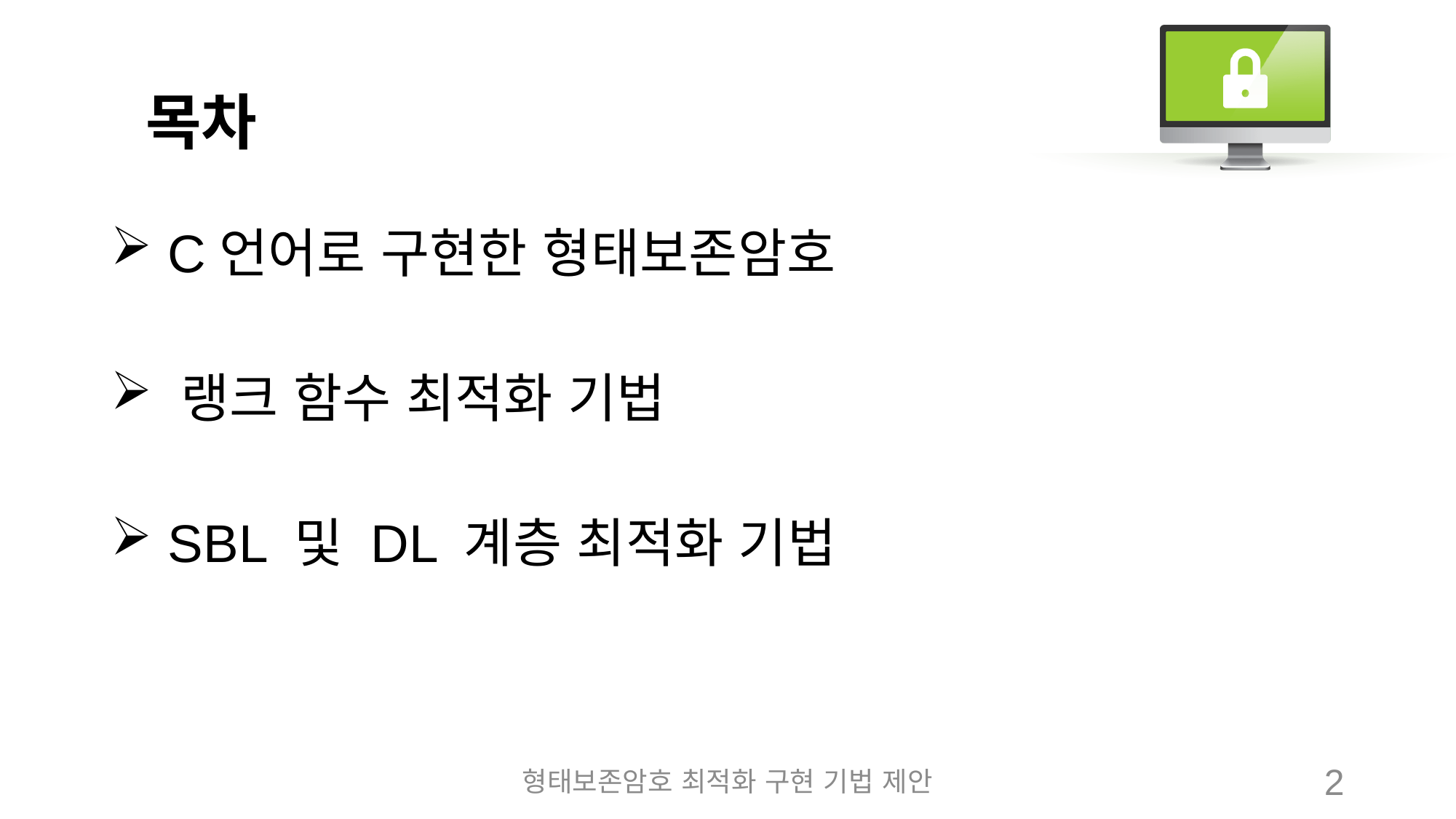

# 목차
 C언어로 구현한 형태보존암호

 랭크 함수 최적화 기법

 SBL 및 DL 계층 최적화 기법

형태보존암호 최적화 구현 기법 제안
2